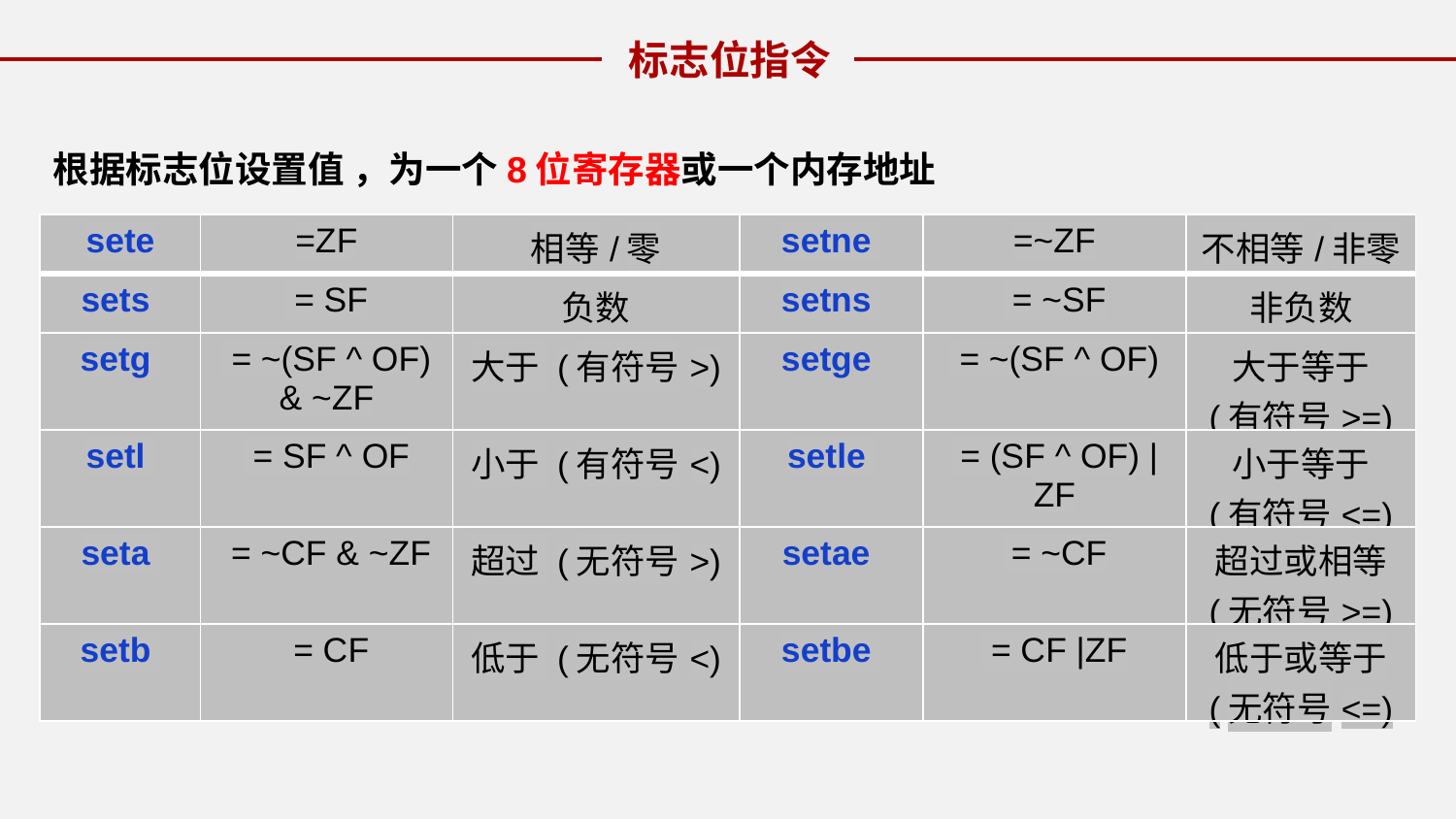

标志位指令
根据标志位设置值 ，为一个8位寄存器或一个内存地址

| sete | =ZF | 相等/零 | setne | =~ZF | 不相等/非零 |
| --- | --- | --- | --- | --- | --- |
| sets | = SF | 负数 | setns | = ~SF | 非负数 |
| setg | = ~(SF ^ OF) & ~ZF | 大于 (有符号>) | setge | = ~(SF ^ OF) | 大于等于 (有符号>=) |
| setl | = SF ^ OF | 小于 (有符号<) | setle | = (SF ^ OF) | ZF | 小于等于 (有符号<=) |
| seta | = ~CF & ~ZF | 超过 (无符号>) | setae | = ~CF | 超过或相等 (无符号>=) |
| setb | = CF | 低于 (无符号<) | setbe | = CF |ZF | 低于或等于 (无符号<=) |